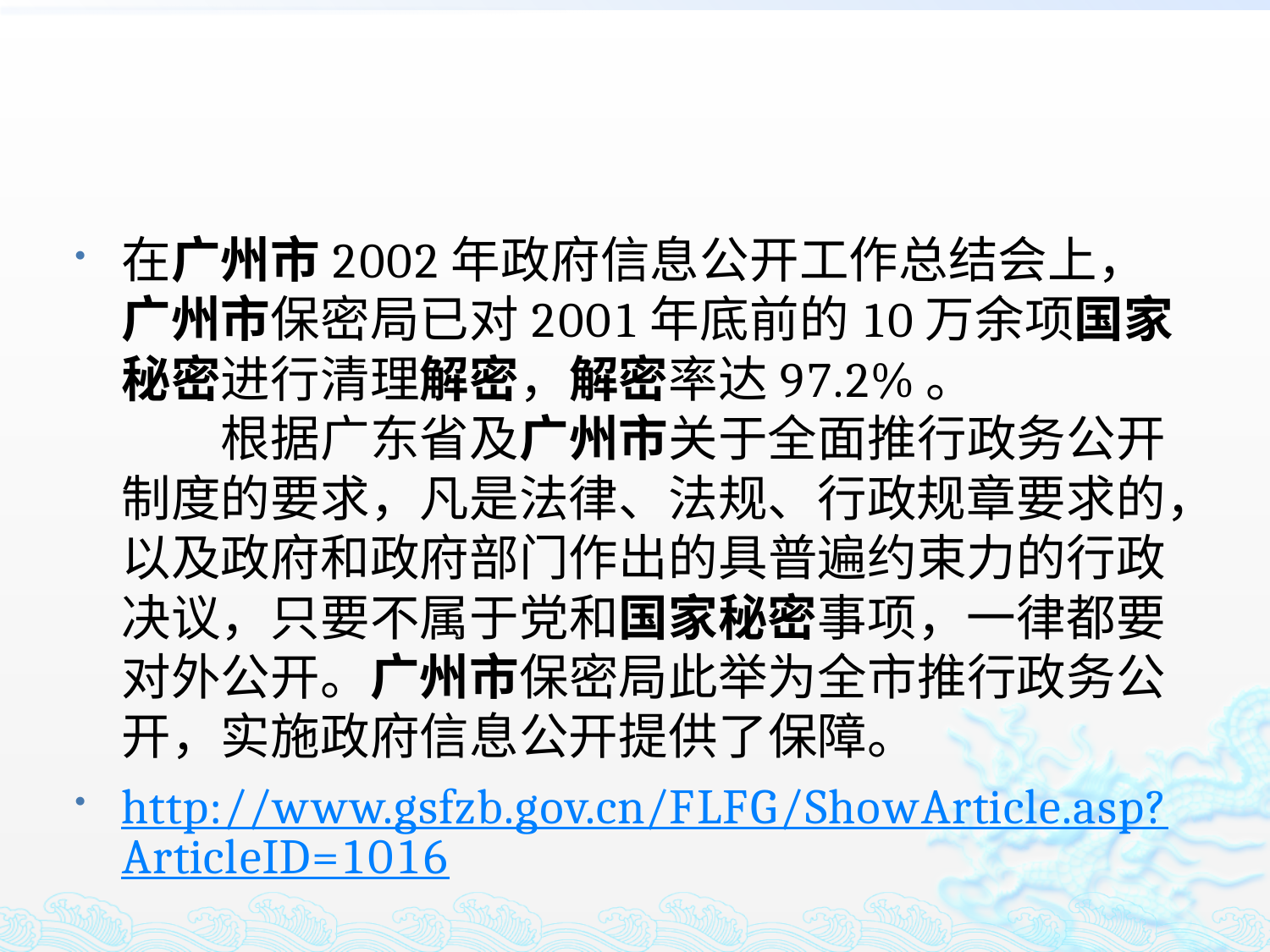

#
在广州市2002年政府信息公开工作总结会上，广州市保密局已对2001年底前的10万余项国家秘密进行清理解密，解密率达97.2%。
　　根据广东省及广州市关于全面推行政务公开制度的要求，凡是法律、法规、行政规章要求的，以及政府和政府部门作出的具普遍约束力的行政决议，只要不属于党和国家秘密事项，一律都要对外公开。广州市保密局此举为全市推行政务公开，实施政府信息公开提供了保障。
http://www.gsfzb.gov.cn/FLFG/ShowArticle.asp?ArticleID=1016